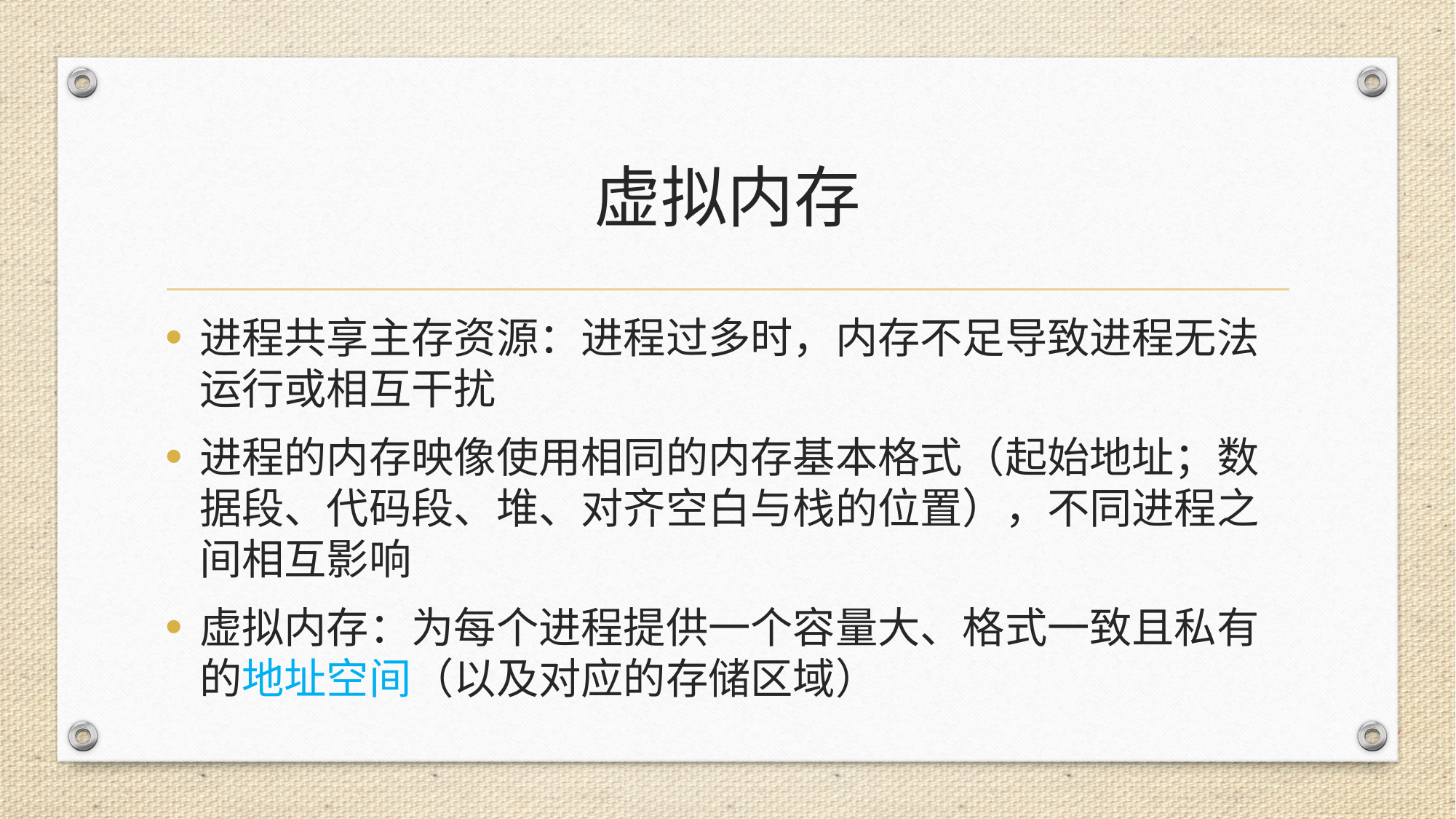

# 虚拟内存
进程共享主存资源：进程过多时，内存不足导致进程无法运行或相互干扰
进程的内存映像使用相同的内存基本格式（起始地址；数据段、代码段、堆、对齐空白与栈的位置），不同进程之间相互影响
虚拟内存：为每个进程提供一个容量大、格式一致且私有的地址空间（以及对应的存储区域）